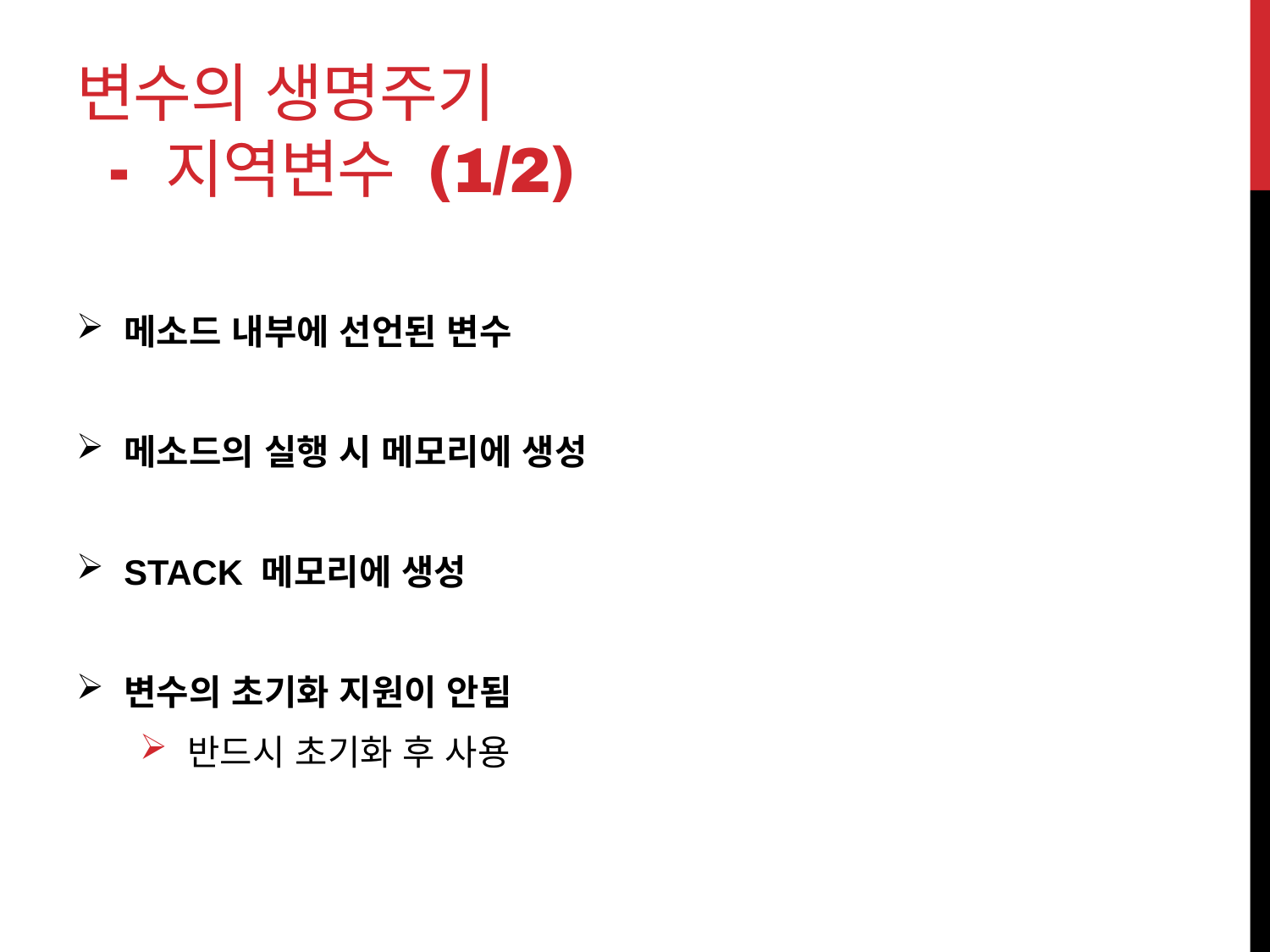

# 변수의 생명주기 - 지역변수 (1/2)

메소드 내부에 선언된 변수

메소드의 실행 시 메모리에 생성

STACK 메모리에 생성

변수의 초기화 지원이 안됨
반드시 초기화 후 사용